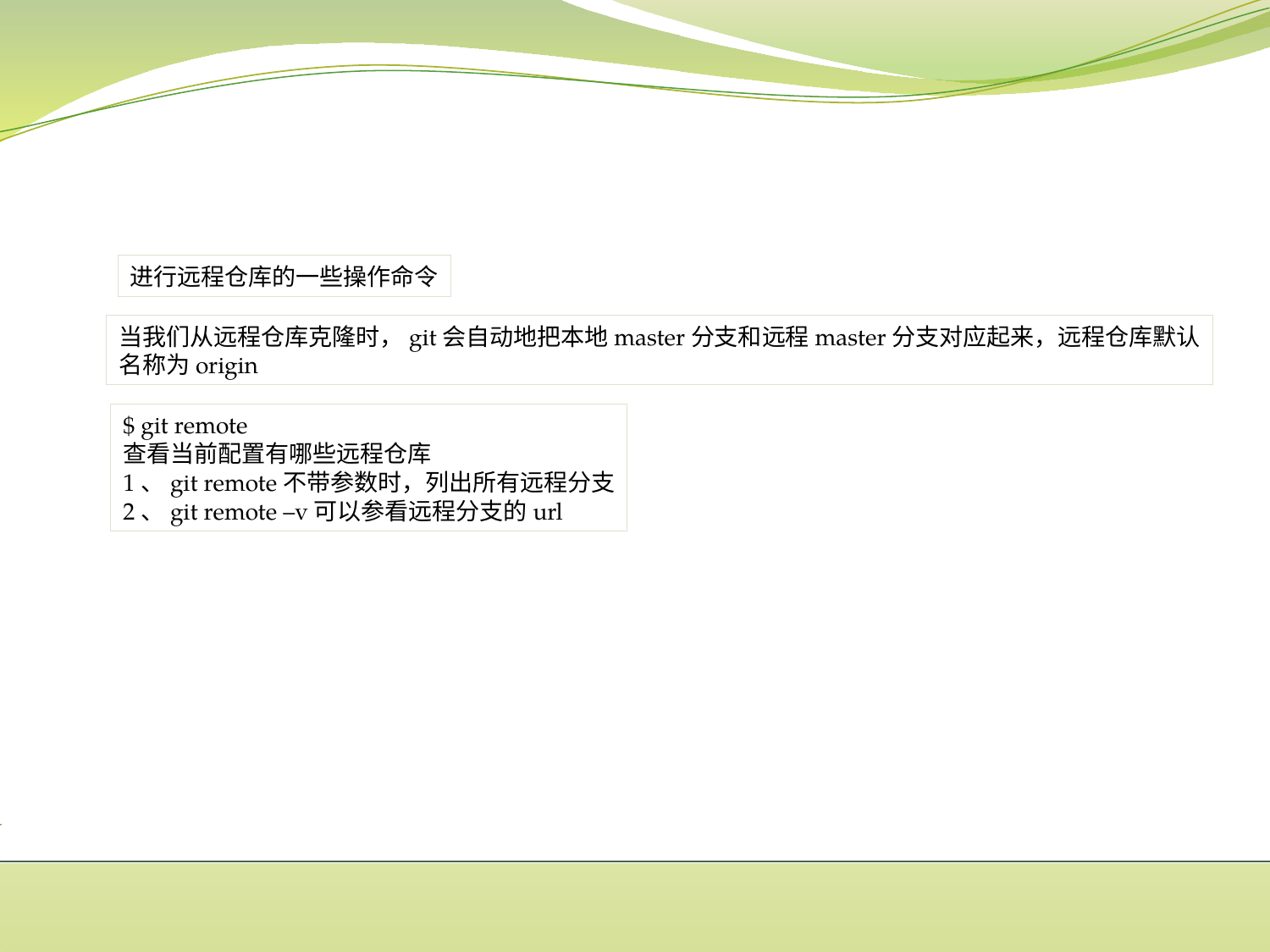

进行远程仓库的一些操作命令
当我们从远程仓库克隆时，git会自动地把本地master分支和远程master分支对应起来，远程仓库默认
名称为origin
$ git remote
查看当前配置有哪些远程仓库
1、git remote不带参数时，列出所有远程分支
2、git remote –v可以参看远程分支的url